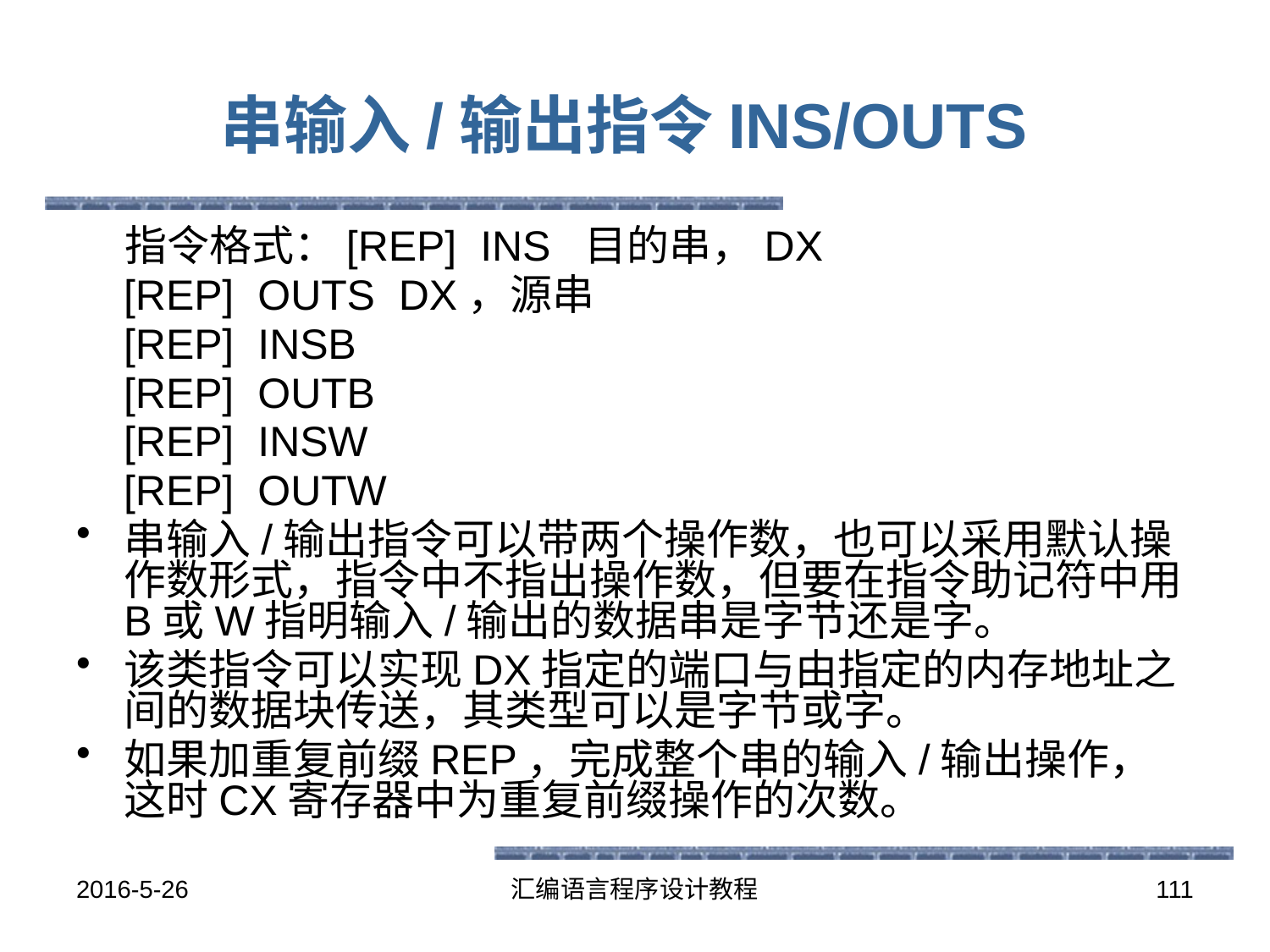

# 串输入/输出指令INS/OUTS
    指令格式：[REP]  INS  目的串，DX
    [REP]  OUTS  DX，源串
    [REP]  INSB
    [REP]  OUTB
    [REP]  INSW
    [REP]  OUTW
串输入/输出指令可以带两个操作数，也可以采用默认操作数形式，指令中不指出操作数，但要在指令助记符中用B或W指明输入/输出的数据串是字节还是字。
该类指令可以实现DX指定的端口与由指定的内存地址之间的数据块传送，其类型可以是字节或字。
如果加重复前缀REP，完成整个串的输入/输出操作，这时CX寄存器中为重复前缀操作的次数。
2016-5-26
汇编语言程序设计教程
111